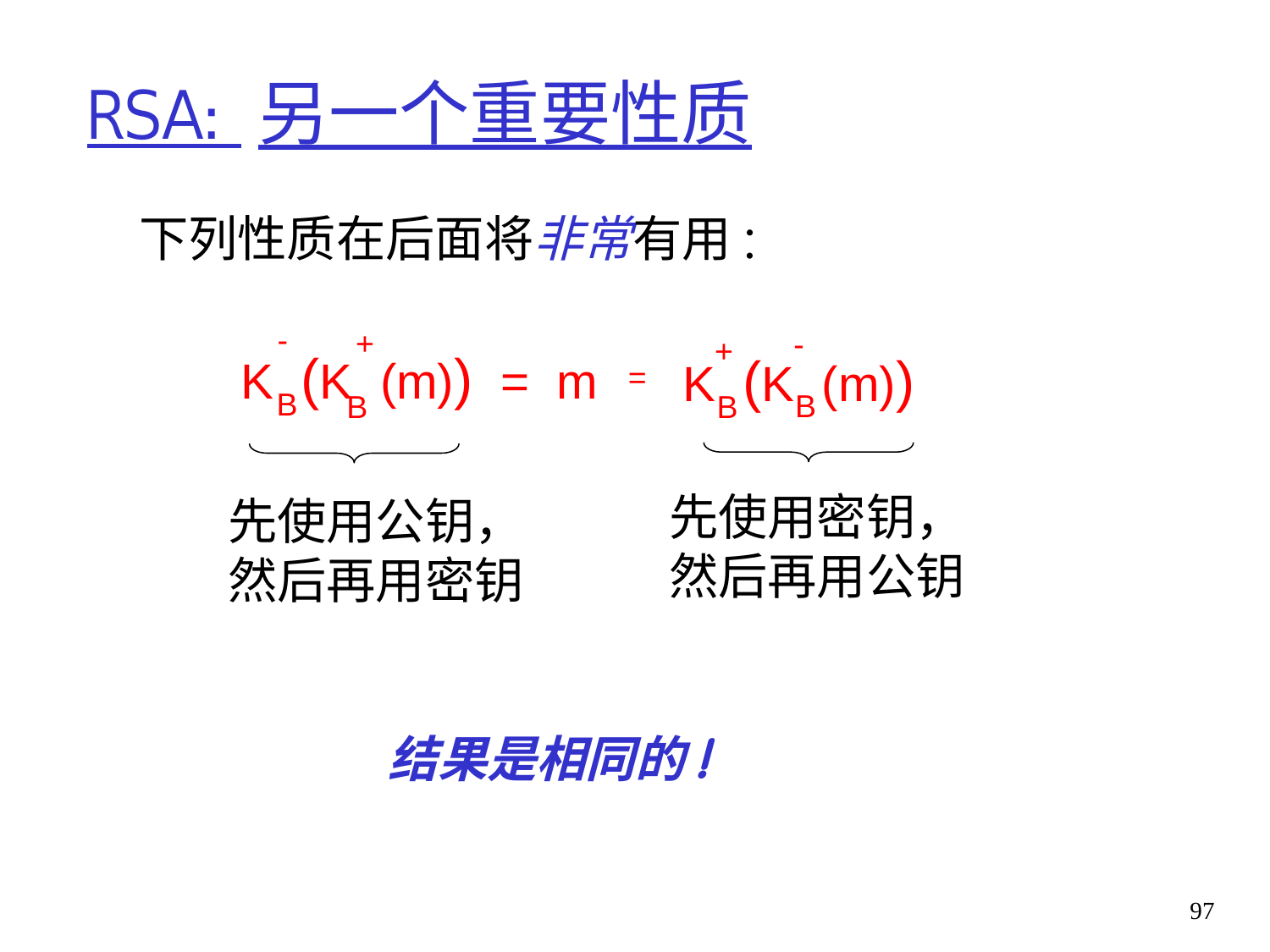

# RSA: 另一个重要性质
下列性质在后面将非常有用:
-
+
K  (K  (m))  =  m
B
B
-
+
K  (K  (m))
=
B
B

先使用密钥，然后再用公钥
先使用公钥，然后再用密钥
结果是相同的!
97